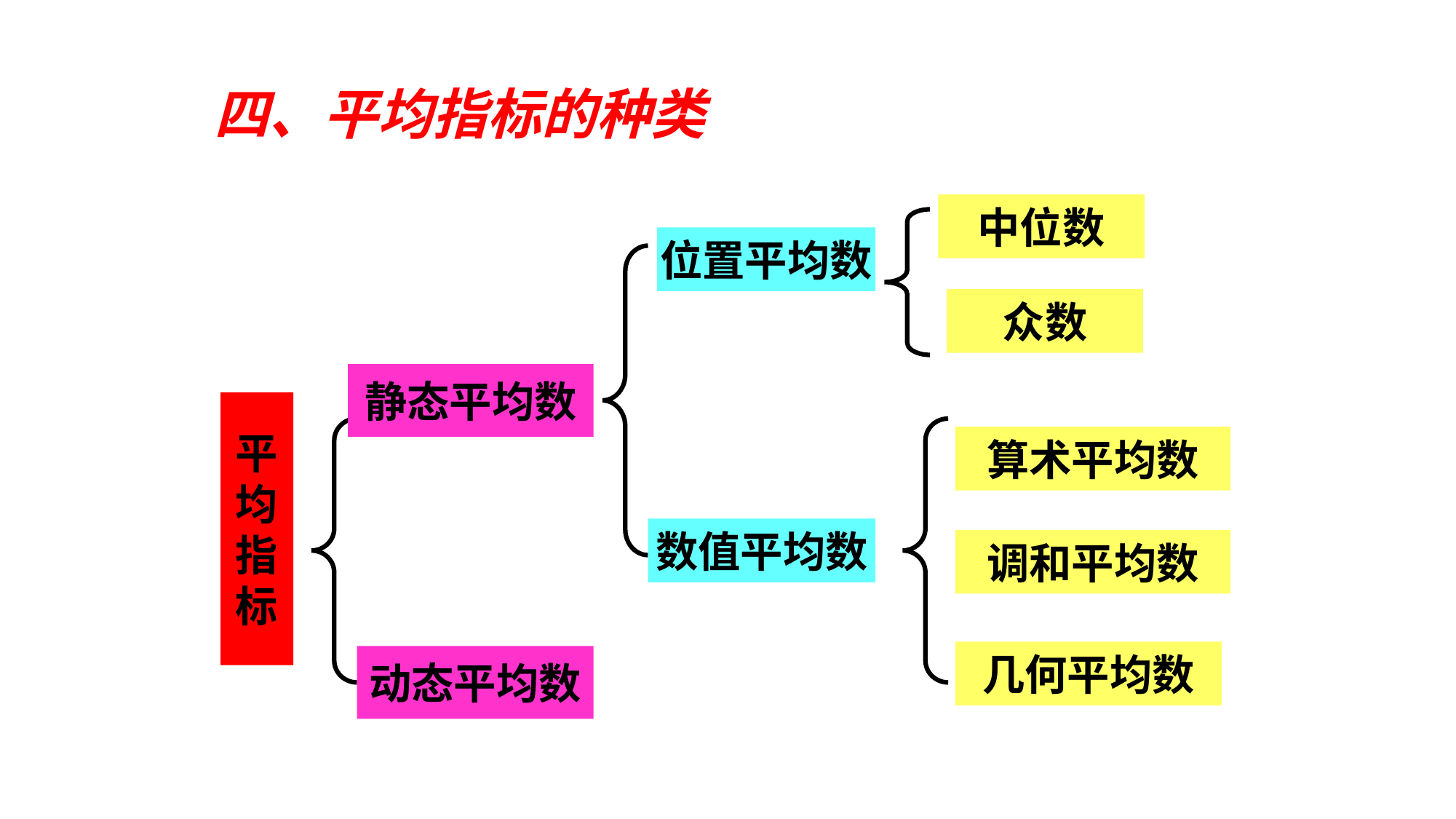

四、平均指标的种类
中位数

位置平均数

众数
静态平均数
平
均
指
标

算术平均数
数值平均数
调和平均数
几何平均数
动态平均数